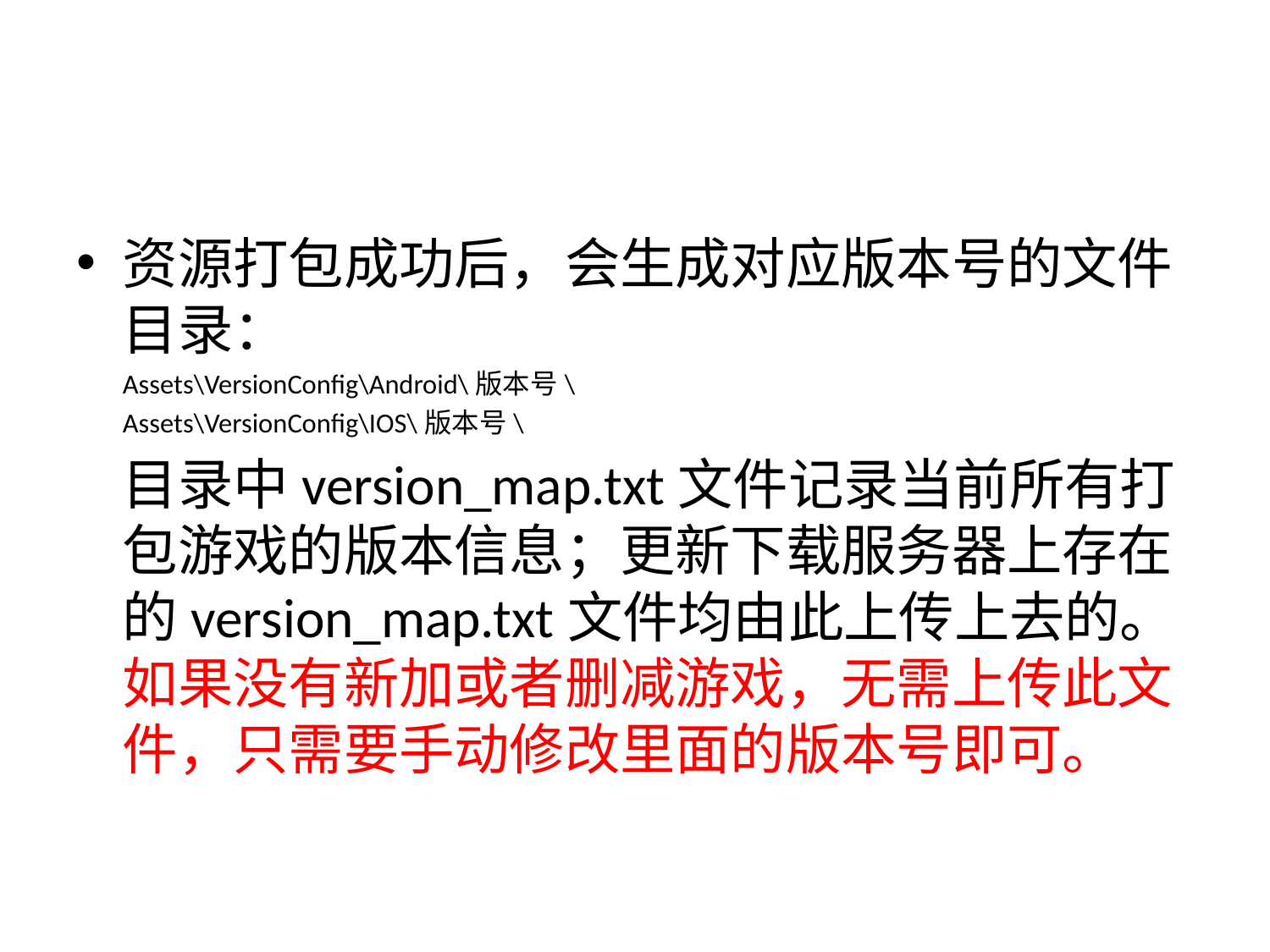

#
资源打包成功后，会生成对应版本号的文件目录：
		Assets\VersionConfig\Android\版本号\
		Assets\VersionConfig\IOS\版本号\
	目录中version_map.txt文件记录当前所有打包游戏的版本信息；更新下载服务器上存在的version_map.txt文件均由此上传上去的。如果没有新加或者删减游戏，无需上传此文件，只需要手动修改里面的版本号即可。